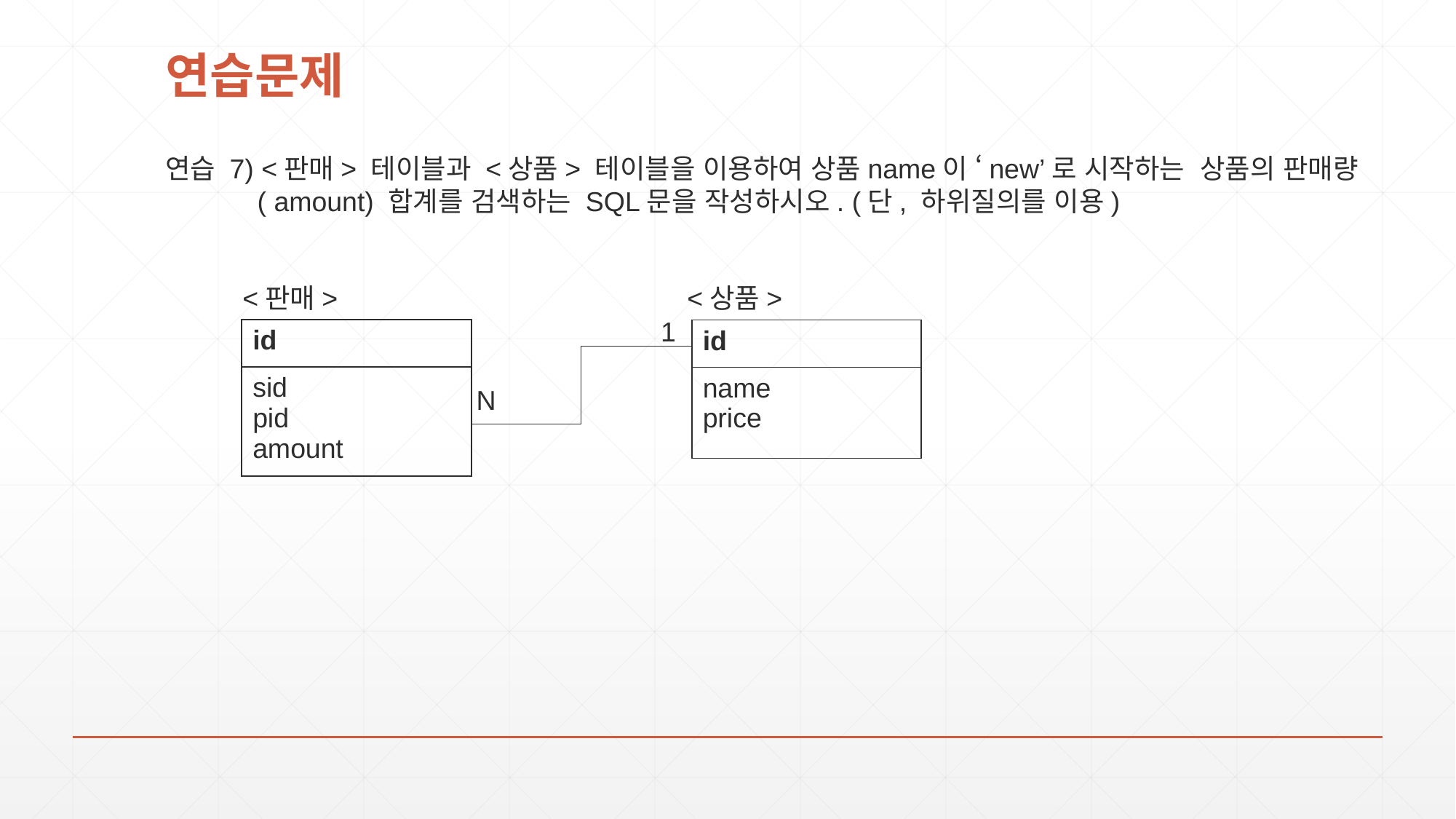

# 연습문제
연습 7) <판매> 테이블과 <상품> 테이블을 이용하여 상품name이 ‘new’로 시작하는  상품의 판매량( amount) 합계를 검색하는 SQL문을 작성하시오. (단, 하위질의를 이용)

<판매>
<상품>
1
| id |
| --- |
| sid pid amount |
| id |
| --- |
| name price |
N